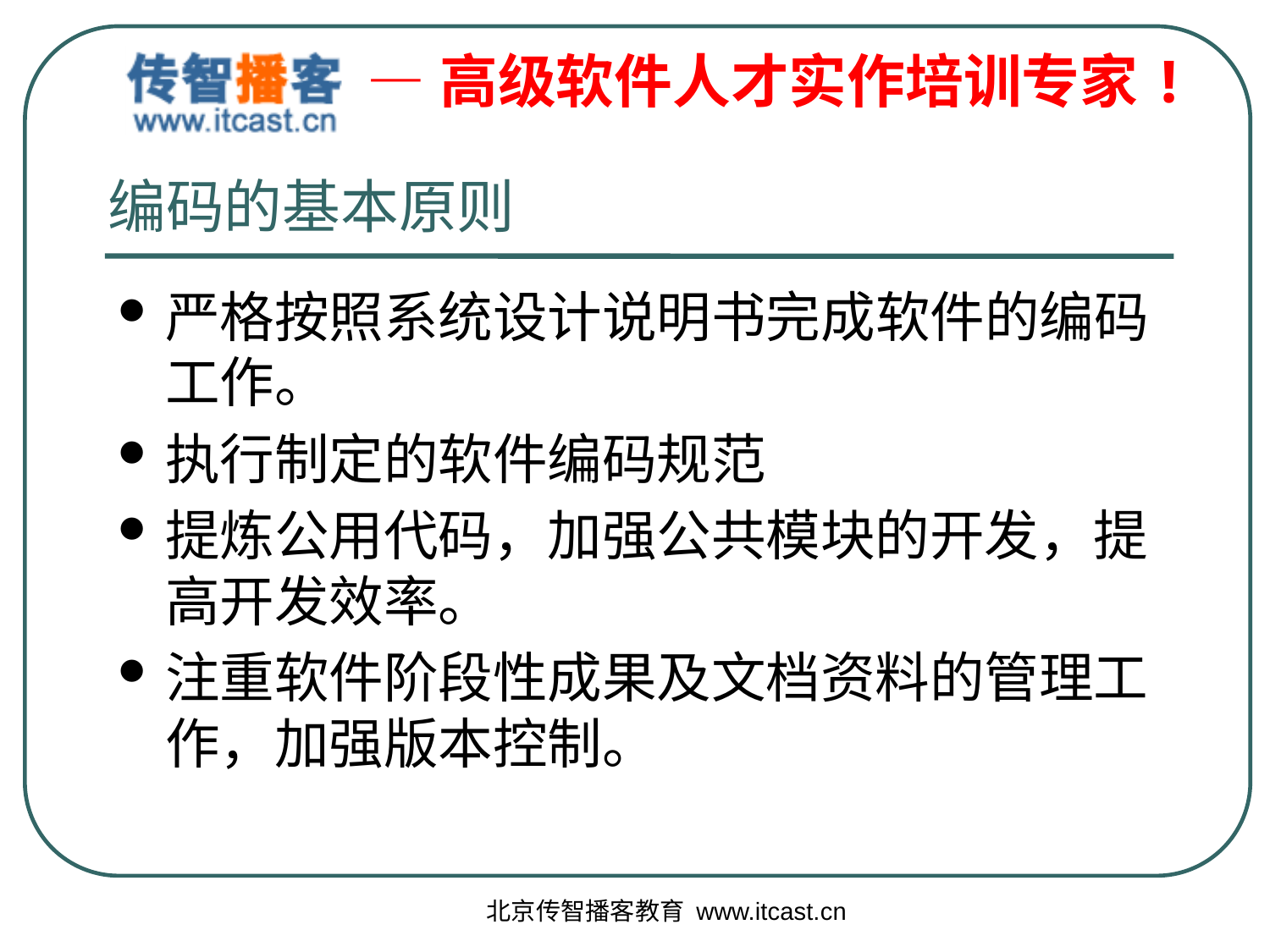

# 编码的基本原则
严格按照系统设计说明书完成软件的编码工作。
执行制定的软件编码规范
提炼公用代码，加强公共模块的开发，提高开发效率。
注重软件阶段性成果及文档资料的管理工作，加强版本控制。
北京传智播客教育 www.itcast.cn